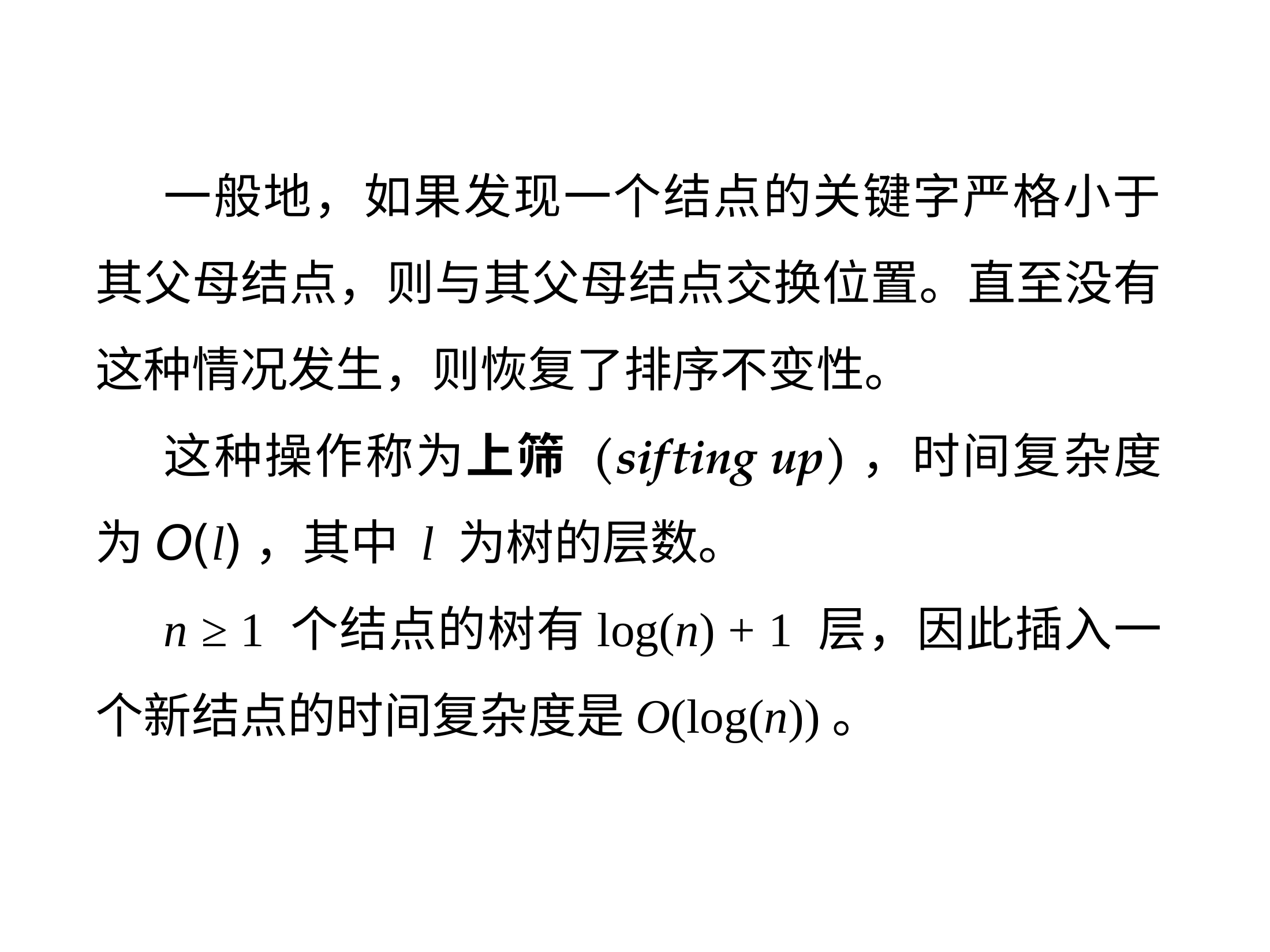

一般地，如果发现一个结点的关键字严格小于其父母结点，则与其父母结点交换位置。直至没有这种情况发生，则恢复了排序不变性。
这种操作称为上筛 (sifting up)，时间复杂度为O(l)，其中 l 为树的层数。
n ≥ 1 个结点的树有log(n) + 1 层，因此插入一个新结点的时间复杂度是O(log(n))。